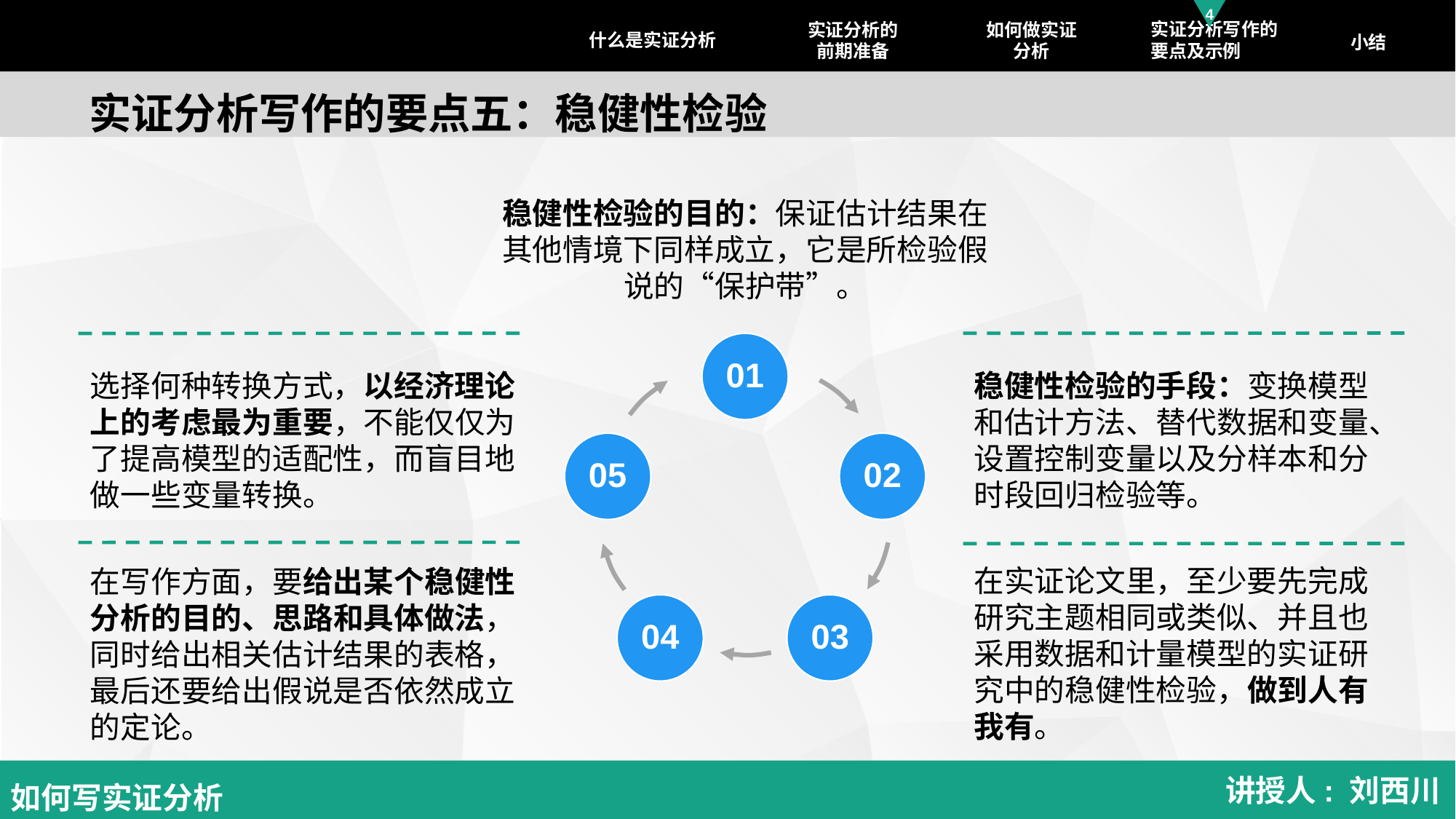

4
什么是实证分析
实证分析写作的要点及示例
如何做实证
分析
小结
实证分析的
前期准备

实证分析写作的要点五：稳健性检验
稳健性检验的目的：保证估计结果在其他情境下同样成立，它是所检验假说的“保护带”。
01
选择何种转换方式，以经济理论上的考虑最为重要，不能仅仅为了提高模型的适配性，而盲目地做一些变量转换。
稳健性检验的手段：变换模型和估计方法、替代数据和变量、设置控制变量以及分样本和分时段回归检验等。

05
02
在实证论文里，至少要先完成研究主题相同或类似、并且也采用数据和计量模型的实证研究中的稳健性检验，做到人有我有。
在写作方面，要给出某个稳健性分析的目的、思路和具体做法，同时给出相关估计结果的表格，最后还要给出假说是否依然成立的定论。

04
03

如何写实证分析
          讲授人: 刘西川